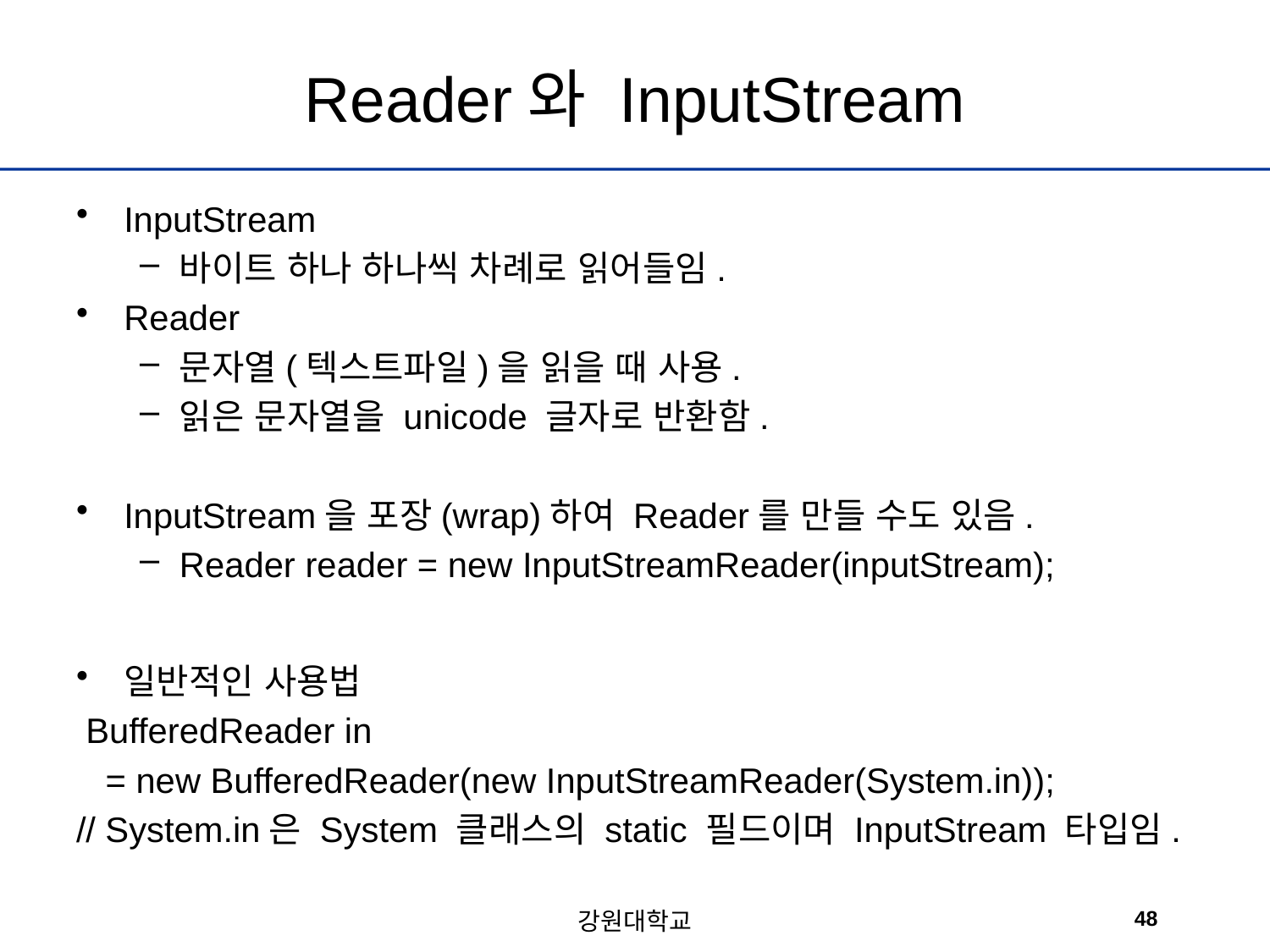

# Reader와 InputStream

InputStream
바이트 하나 하나씩 차례로 읽어들임.
Reader
문자열(텍스트파일)을 읽을 때 사용.
읽은 문자열을 unicode 글자로 반환함.

InputStream을 포장(wrap)하여 Reader를 만들 수도 있음.
Reader reader = new InputStreamReader(inputStream);

일반적인 사용법
 BufferedReader in
   = new BufferedReader(new InputStreamReader(System.in));
// System.in은 System 클래스의 static 필드이며 InputStream 타입임.

강원대학교